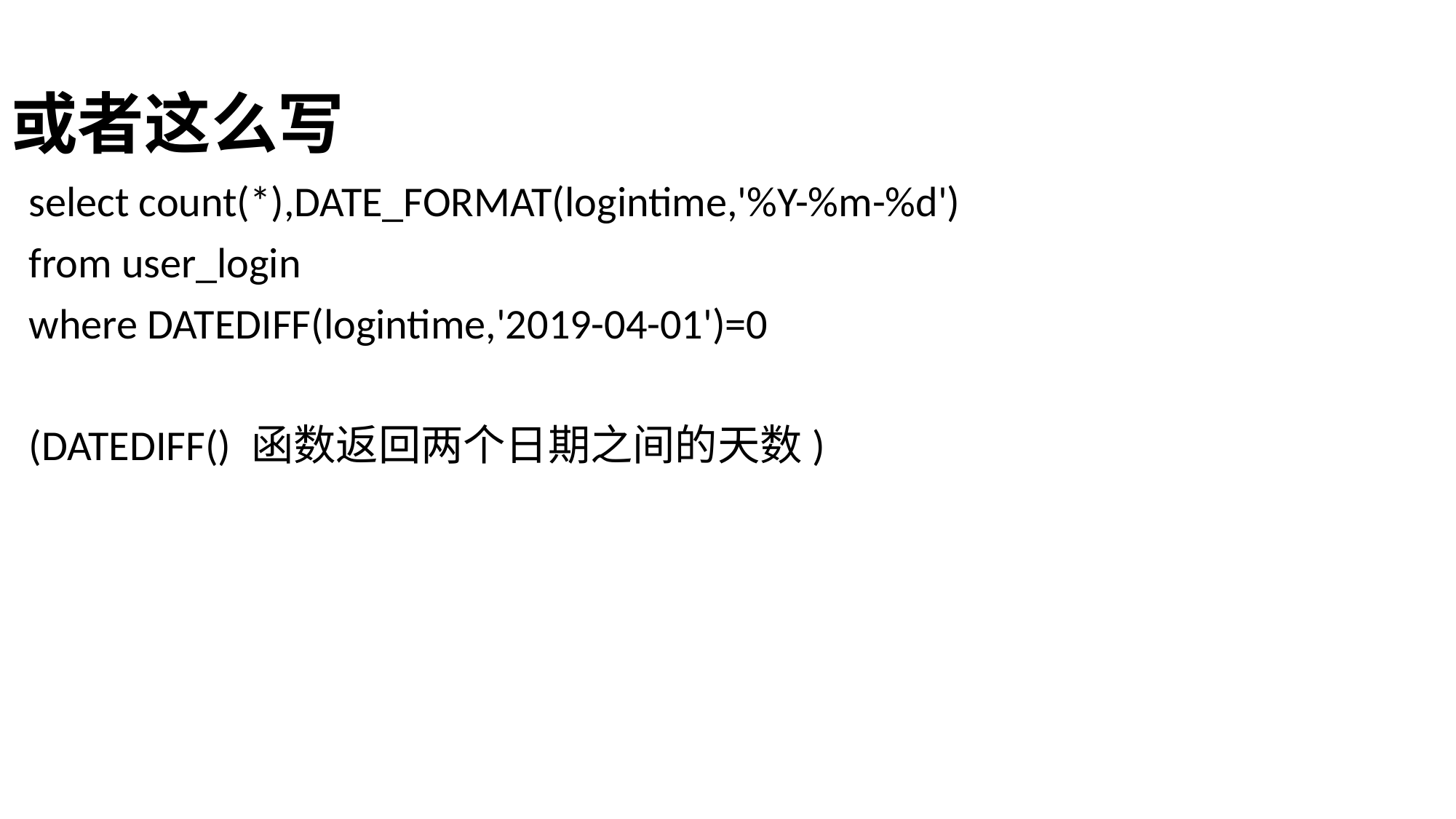

# 或者这么写
select count(*),DATE_FORMAT(logintime,'%Y-%m-%d')
from user_login
where DATEDIFF(logintime,'2019-04-01')=0

(DATEDIFF() 函数返回两个日期之间的天数)